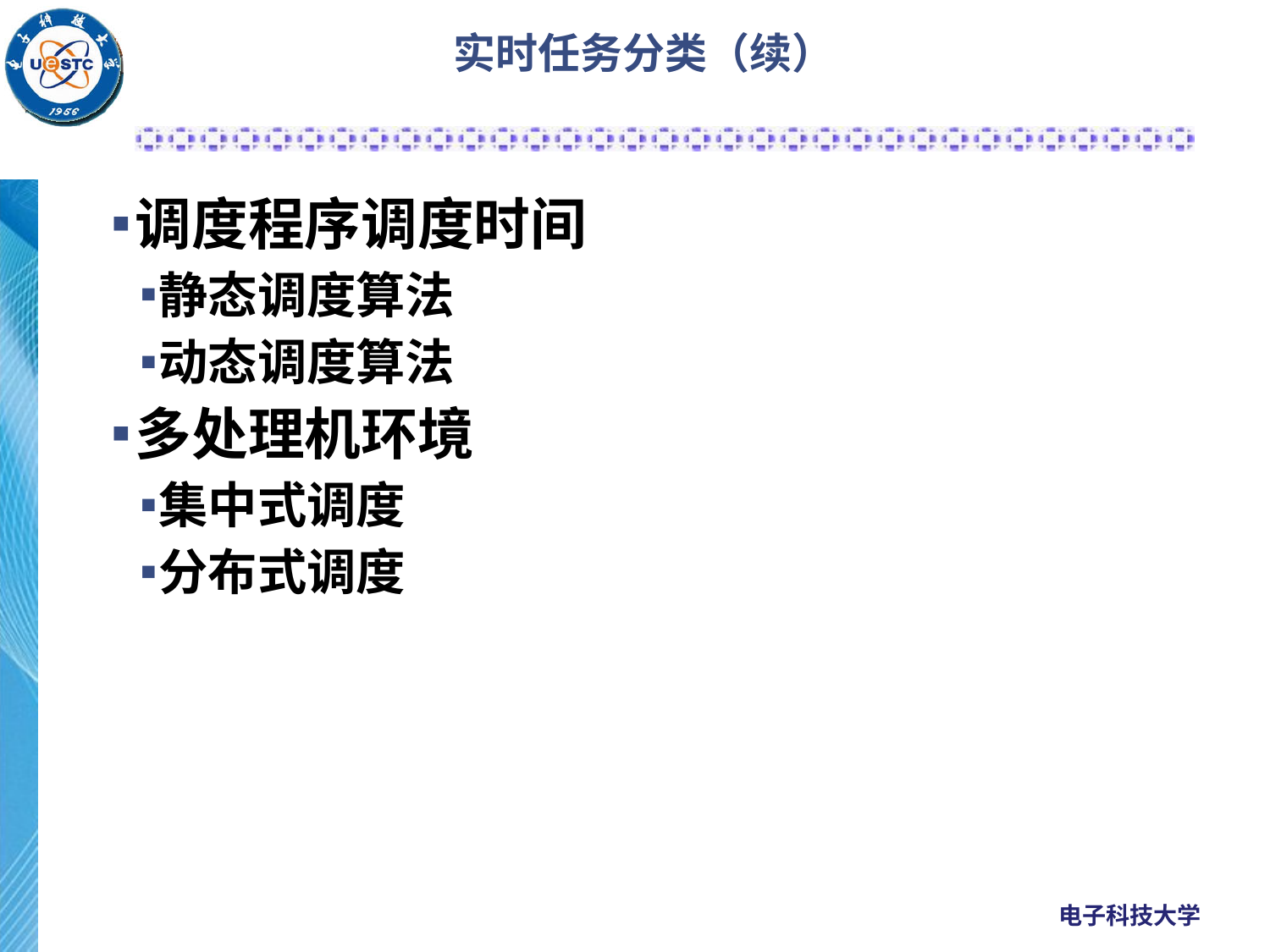

# 实时任务分类（续）
调度程序调度时间
静态调度算法
动态调度算法
多处理机环境
集中式调度
分布式调度